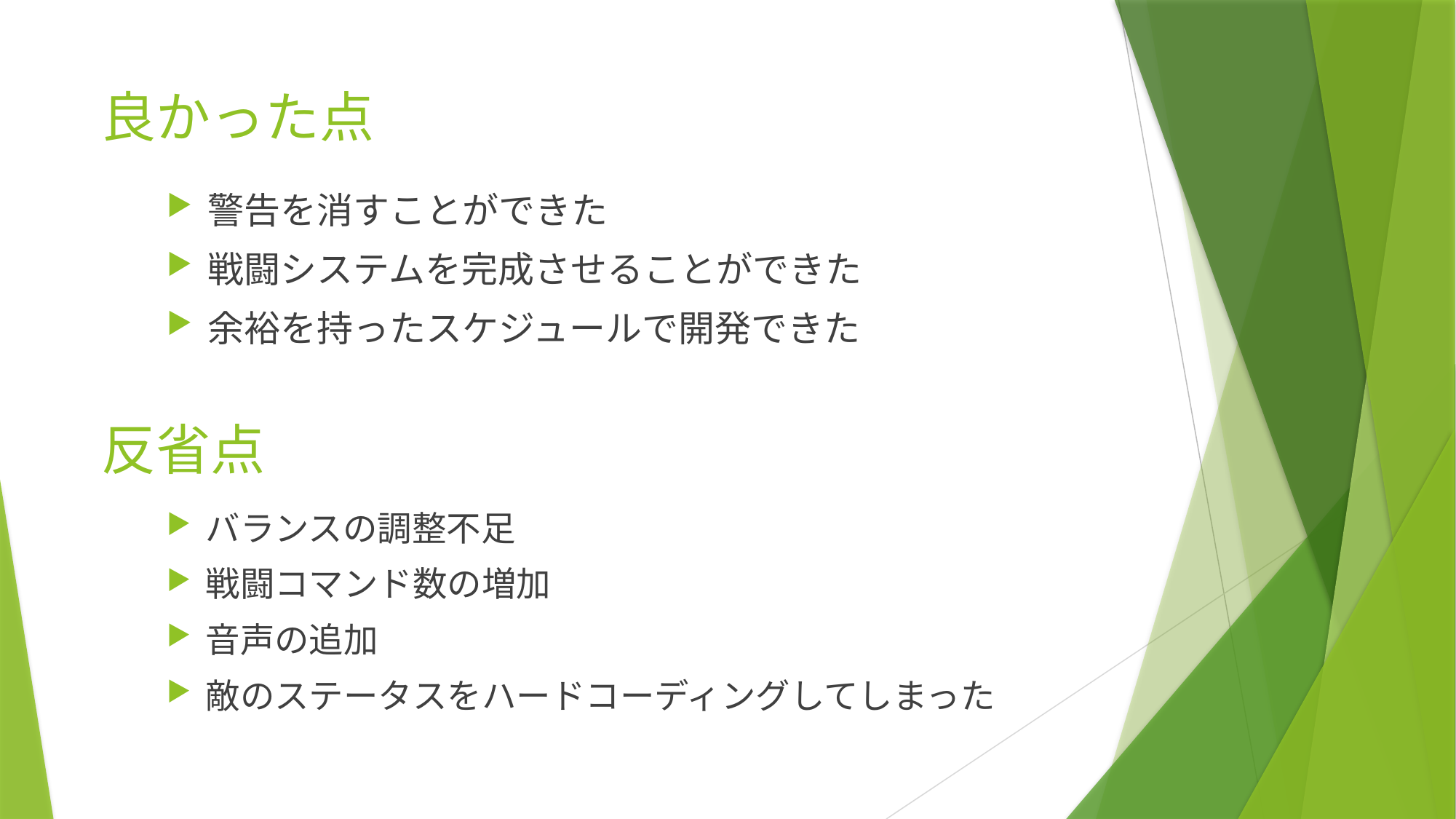

良かった点
警告を消すことができた
戦闘システムを完成させることができた
余裕を持ったスケジュールで開発できた
# 反省点
バランスの調整不足
戦闘コマンド数の増加
音声の追加
敵のステータスをハードコーディングしてしまった